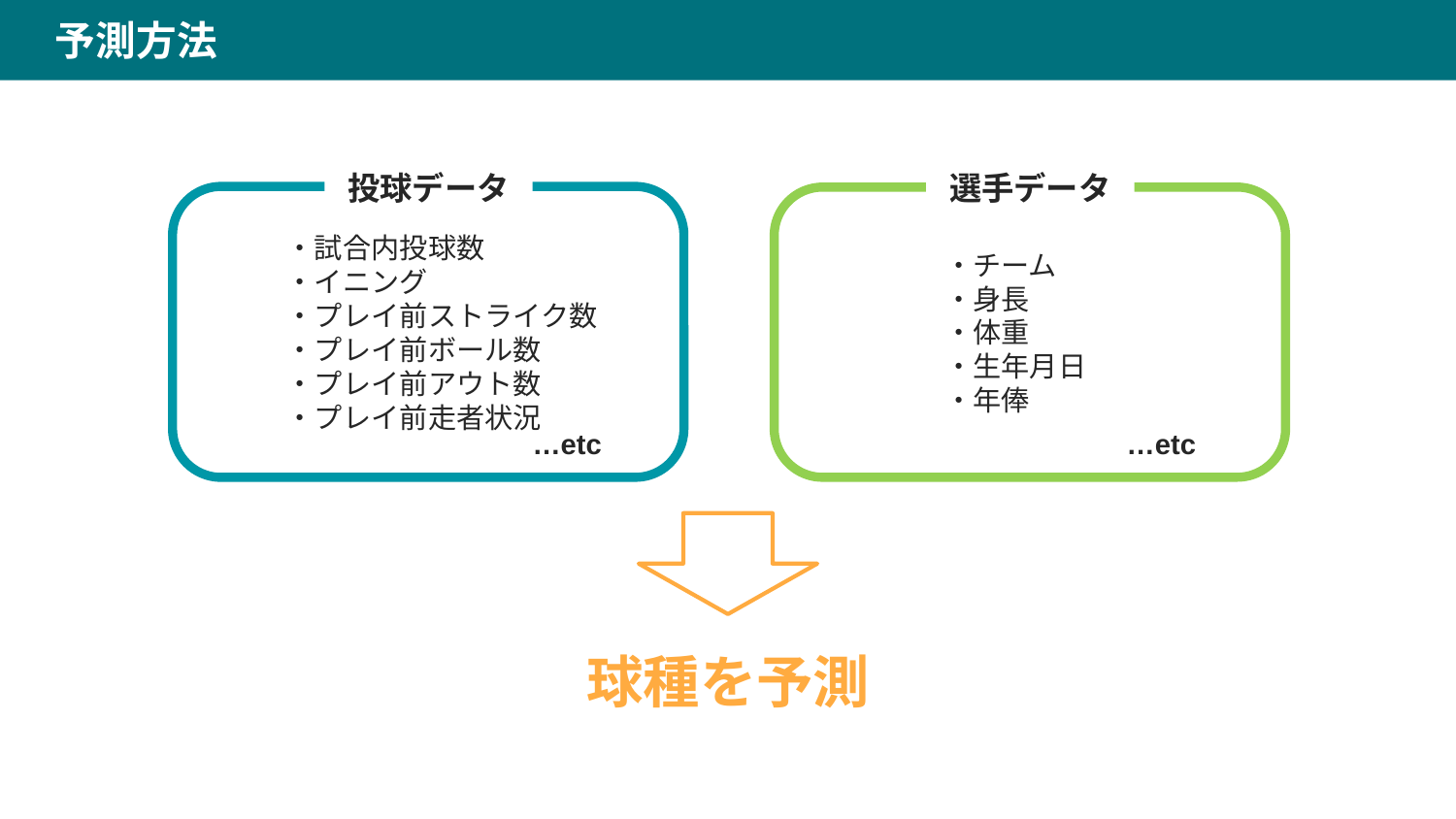

予測方法
投球データ
選手データ
　　　・試合内投球数
　　　・イニング
　　　・プレイ前ストライク数
　　　・プレイ前ボール数
　　　・プレイ前アウト数
　　　・プレイ前走者状況
　　　　　・チーム
　　　　　・身長
　　　　　・体重
　　　　　・生年月日
　　　　　・年俸
…etc
…etc

球種を予測